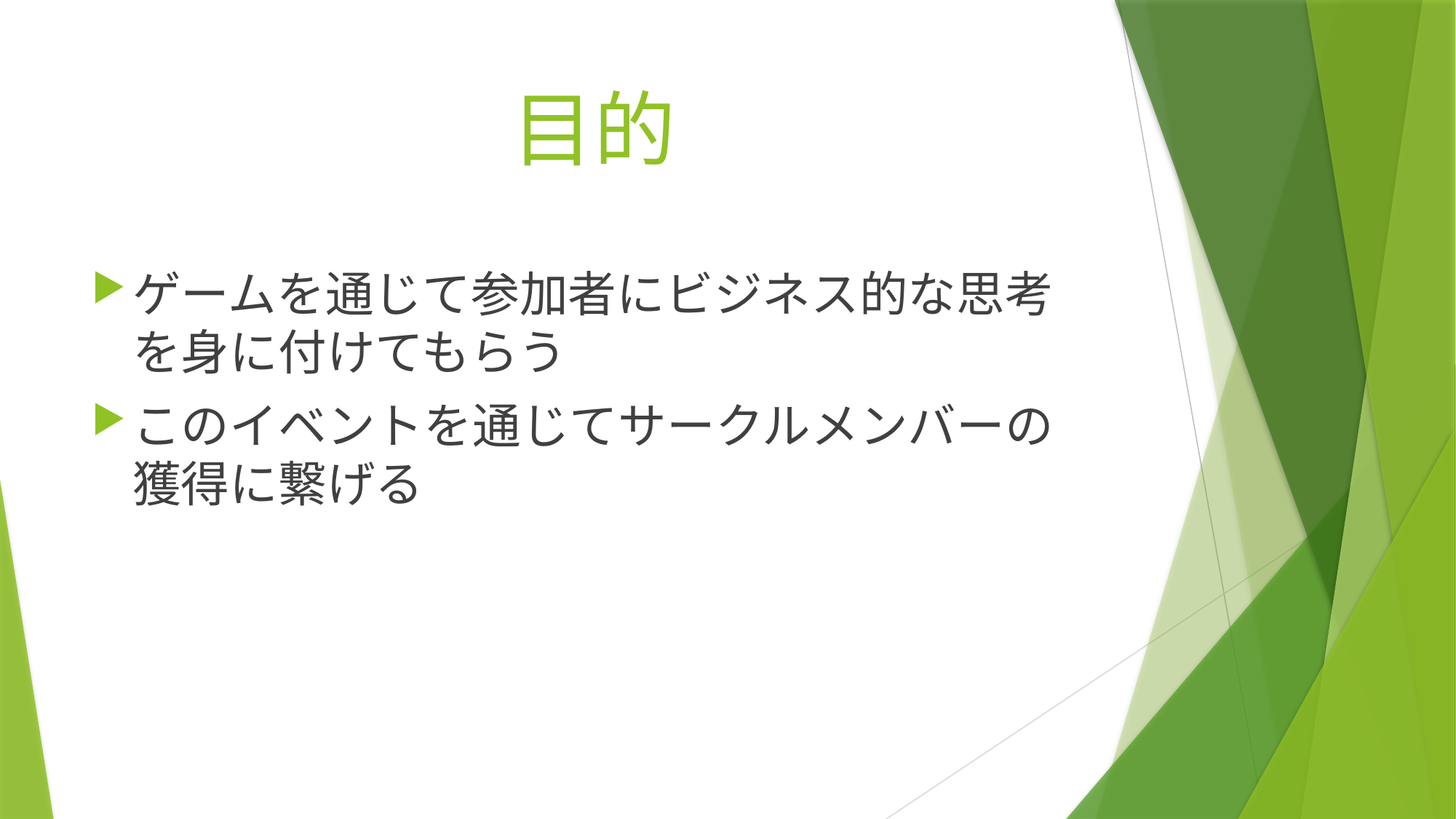

# 目的
ゲームを通じて参加者にビジネス的な思考を身に付けてもらう
このイベントを通じてサークルメンバーの獲得に繋げる